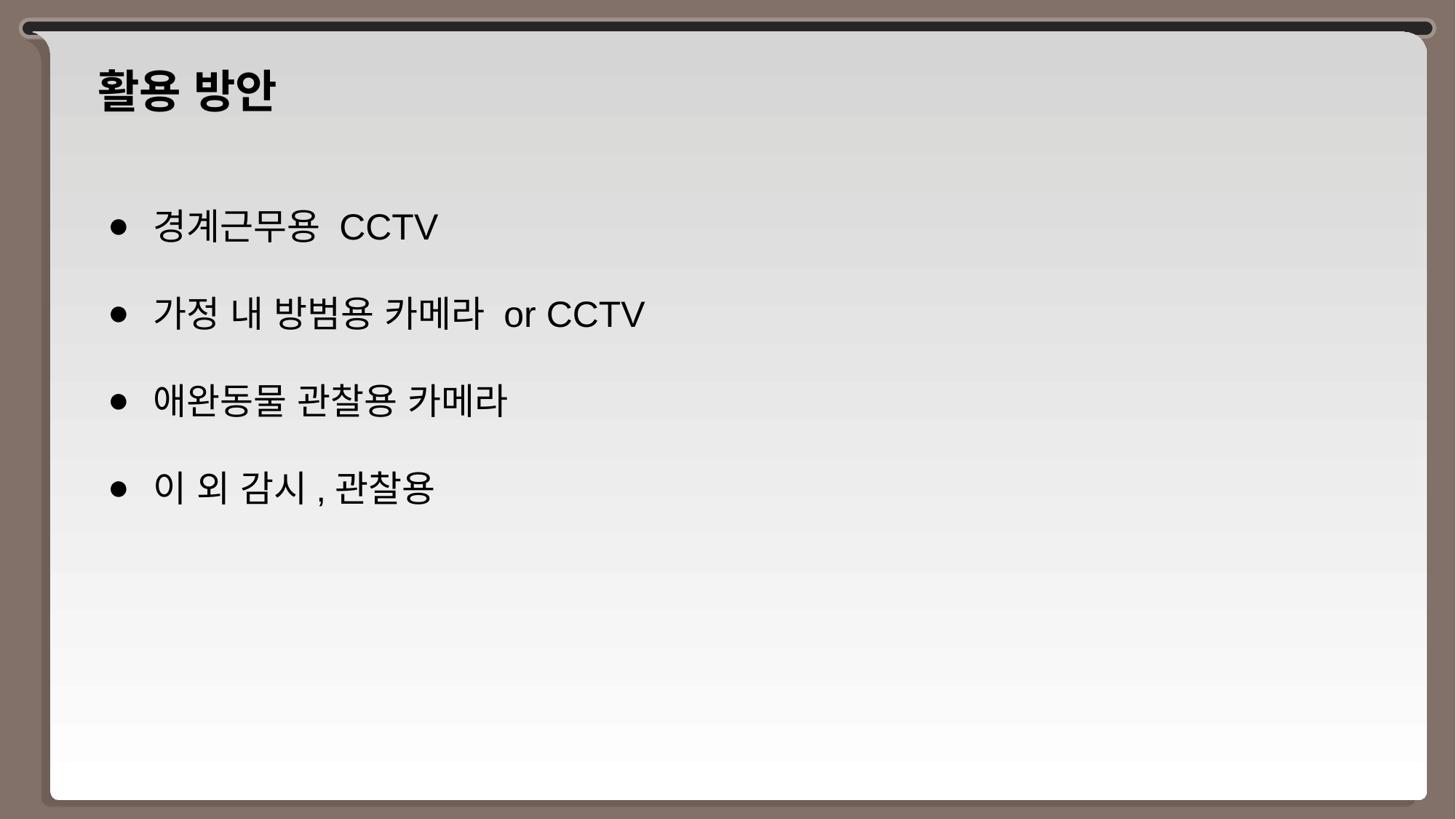

활용 방안

경계근무용 CCTV

가정 내 방범용 카메라 or CCTV

애완동물 관찰용 카메라

이 외 감시,관찰용